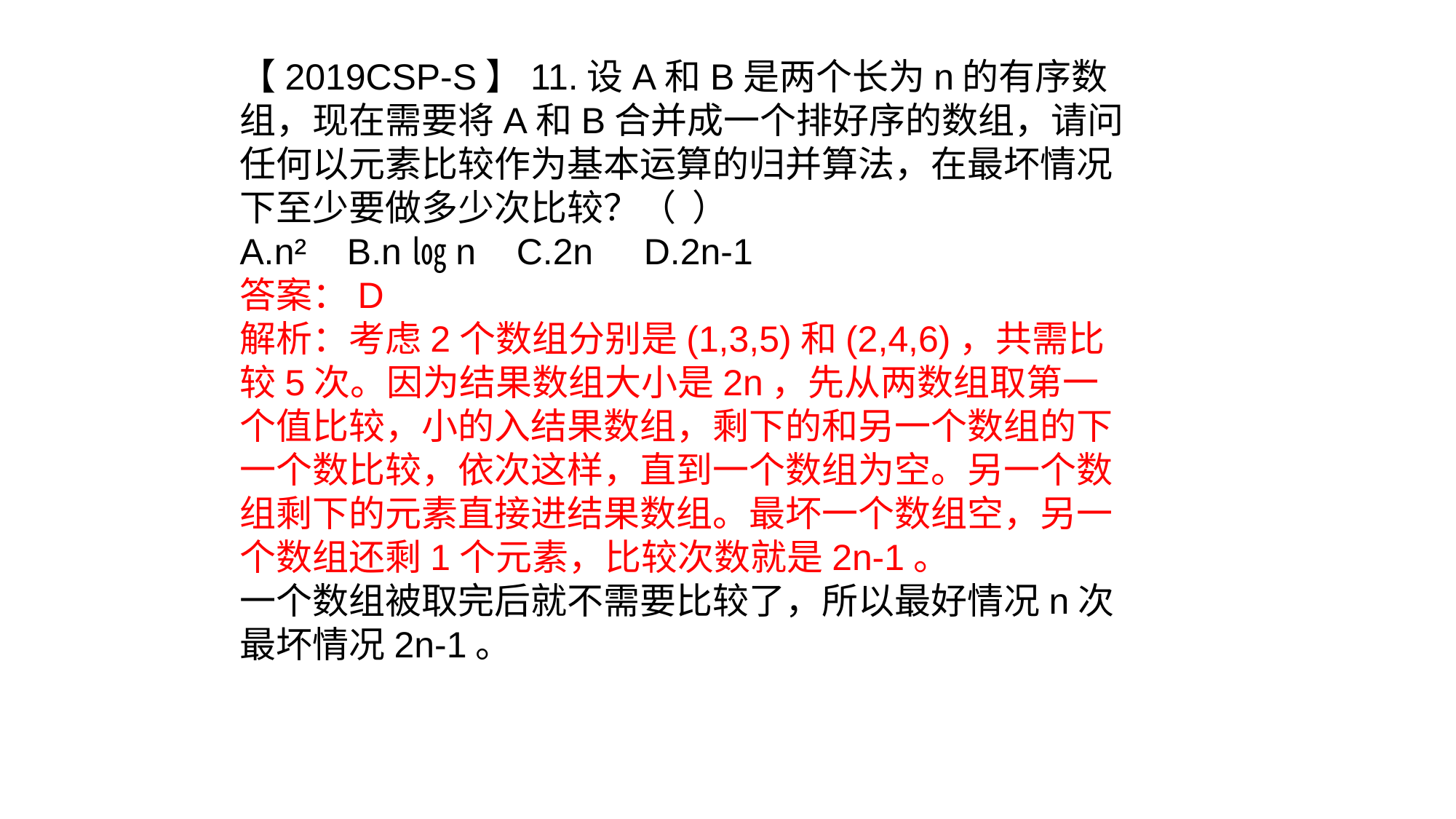

【2019CSP-S】11.设A和B是两个长为n的有序数组，现在需要将A和B合并成一个排好序的数组，请问任何以元素比较作为基本运算的归并算法，在最坏情况下至少要做多少次比较？（  ）
A.n²    B.n㏒n    C.2n     D.2n-1
答案：D
解析：考虑2个数组分别是(1,3,5)和(2,4,6)，共需比较5次。因为结果数组大小是2n，先从两数组取第一个值比较，小的入结果数组，剩下的和另一个数组的下一个数比较，依次这样，直到一个数组为空。另一个数组剩下的元素直接进结果数组。最坏一个数组空，另一个数组还剩1个元素，比较次数就是2n-1。
一个数组被取完后就不需要比较了，所以最好情况n次最坏情况2n-1。